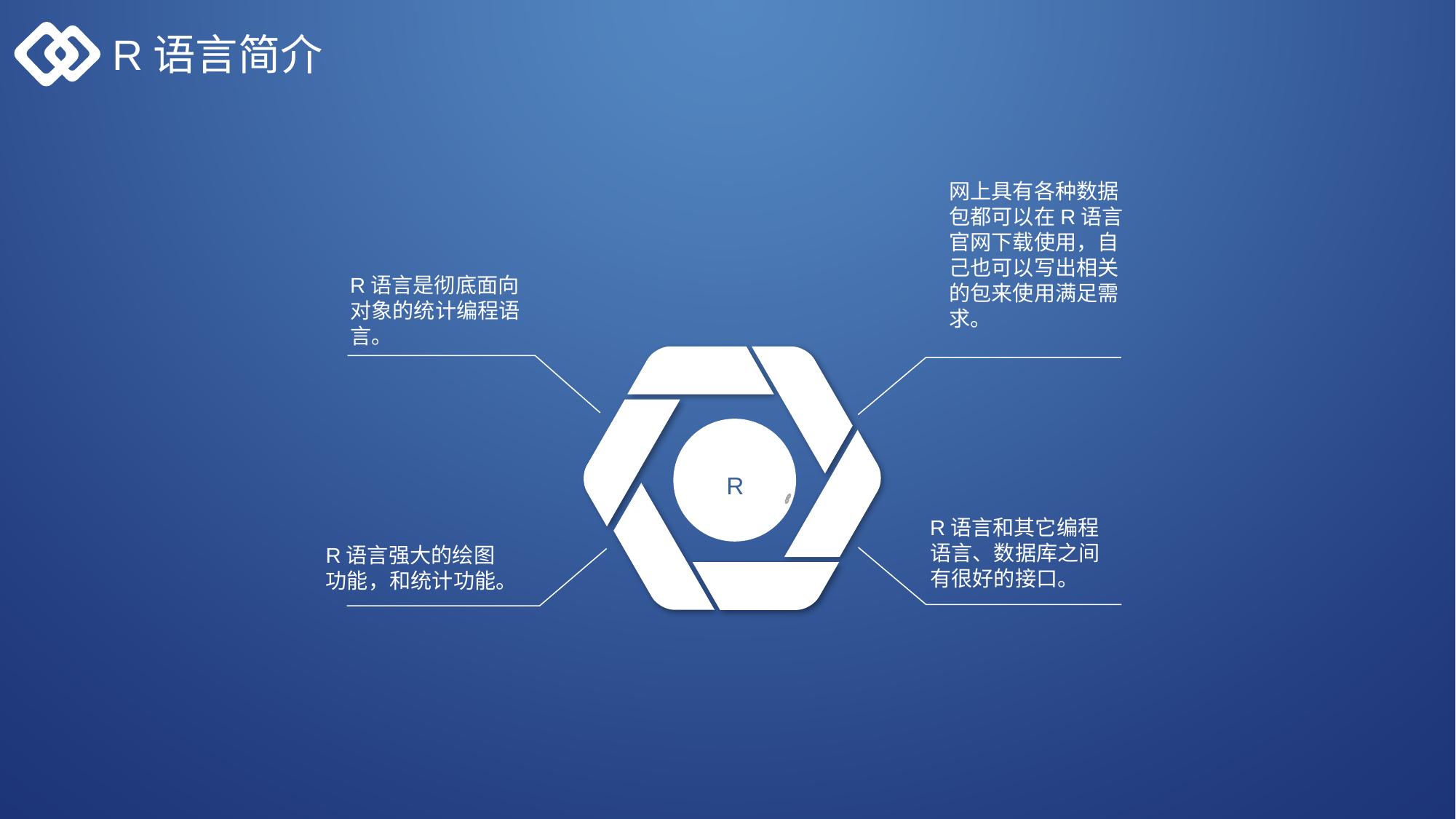

R语言简介
网上具有各种数据包都可以在R语言官网下载使用，自己也可以写出相关的包来使用满足需求。

R语言是彻底面向对象的统计编程语言。

R

R语言和其它编程语言、数据库之间有很好的接口。

R语言强大的绘图功能，和统计功能。